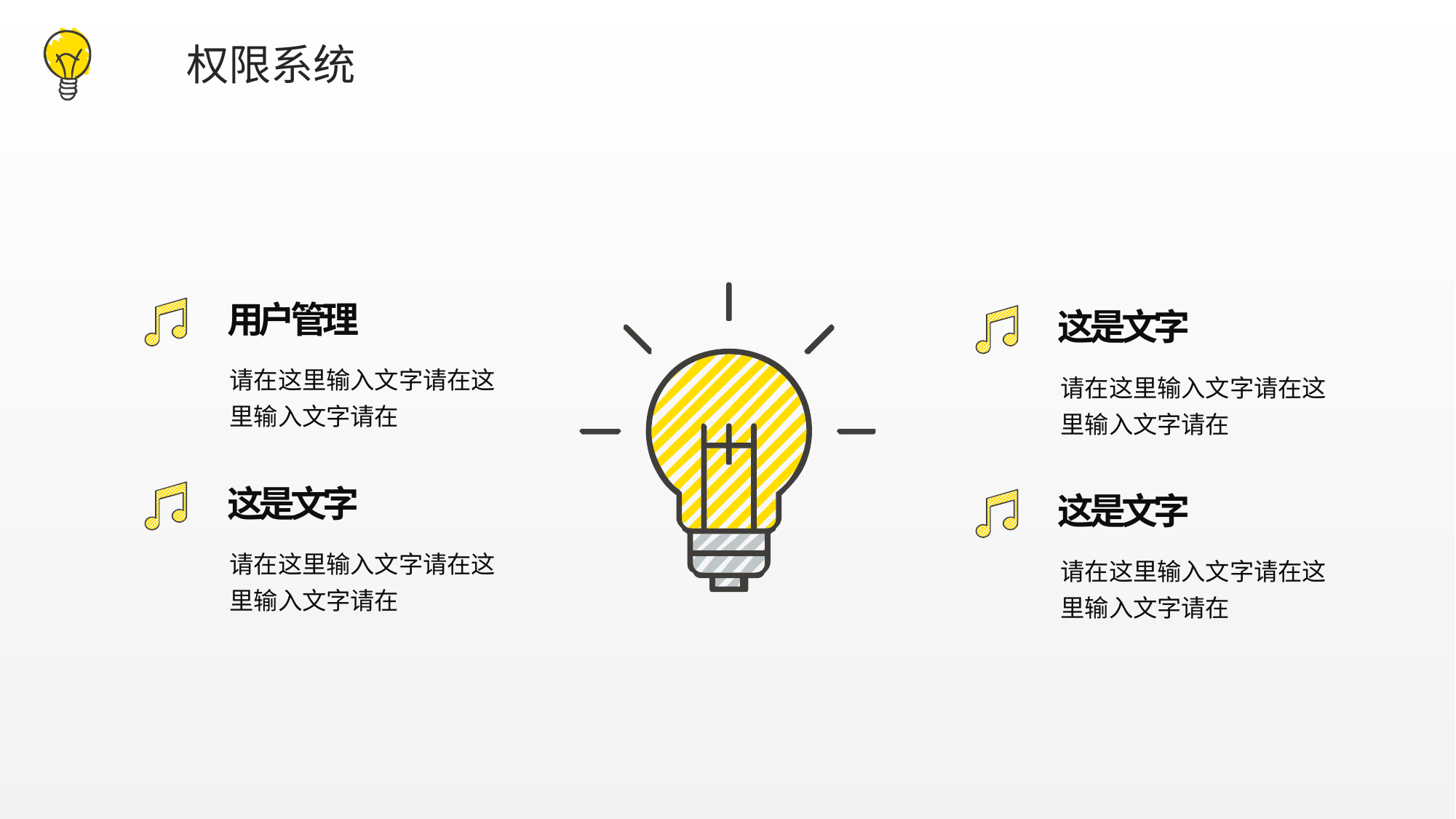

权限系统

用户管理

这是文字

请在这里输入文字请在这里输入文字请在
请在这里输入文字请在这里输入文字请在
这是文字

这是文字

请在这里输入文字请在这里输入文字请在
请在这里输入文字请在这里输入文字请在